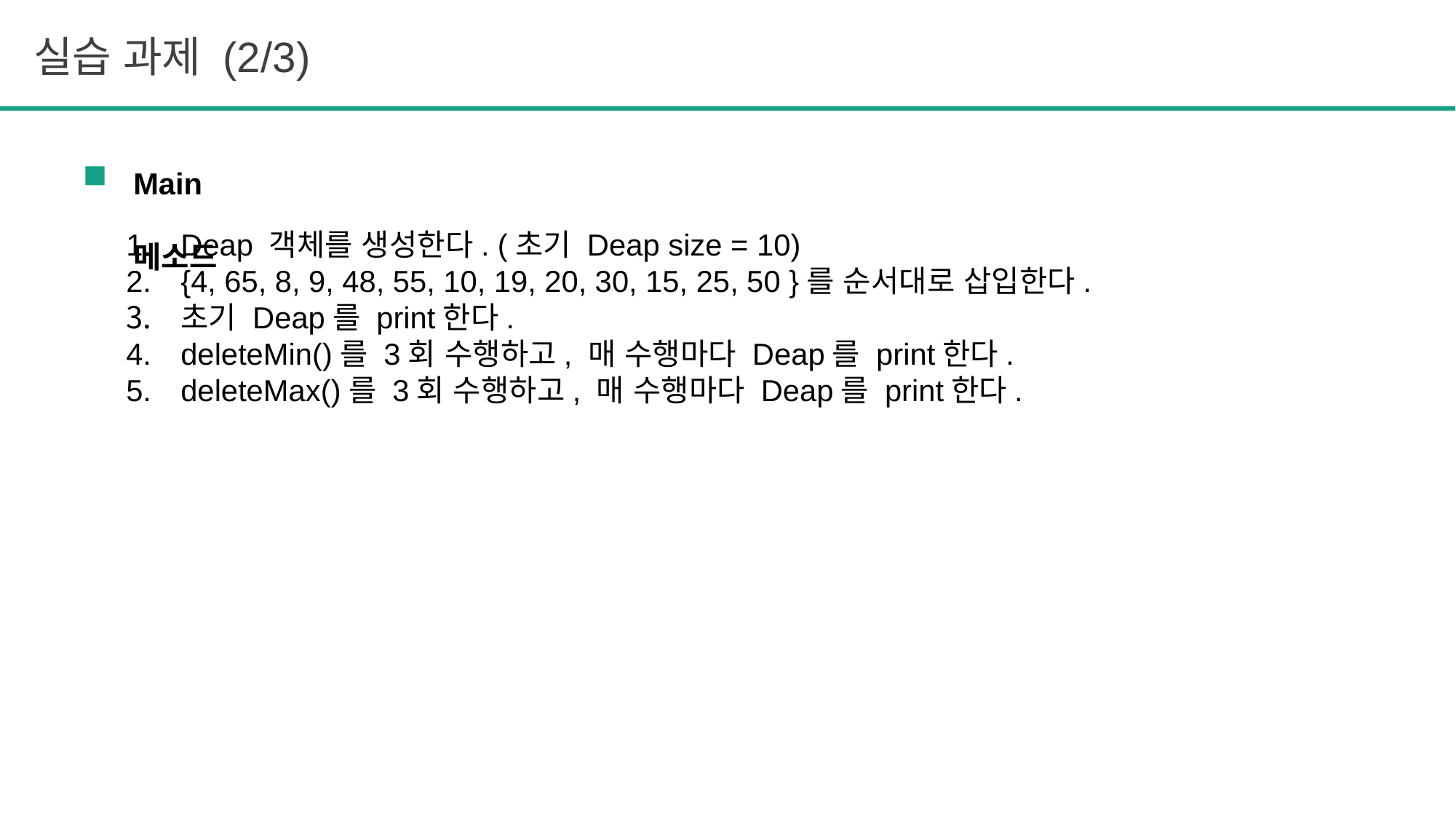

실습 과제 (2/3)
Main 메소드

Deap 객체를 생성한다. (초기 Deap size = 10)
{4, 65, 8, 9, 48, 55, 10, 19, 20, 30, 15, 25, 50 }를 순서대로 삽입한다.
초기 Deap를 print한다.
deleteMin()를 3회 수행하고, 매 수행마다 Deap를 print한다.
deleteMax()를 3회 수행하고, 매 수행마다 Deap를 print한다.